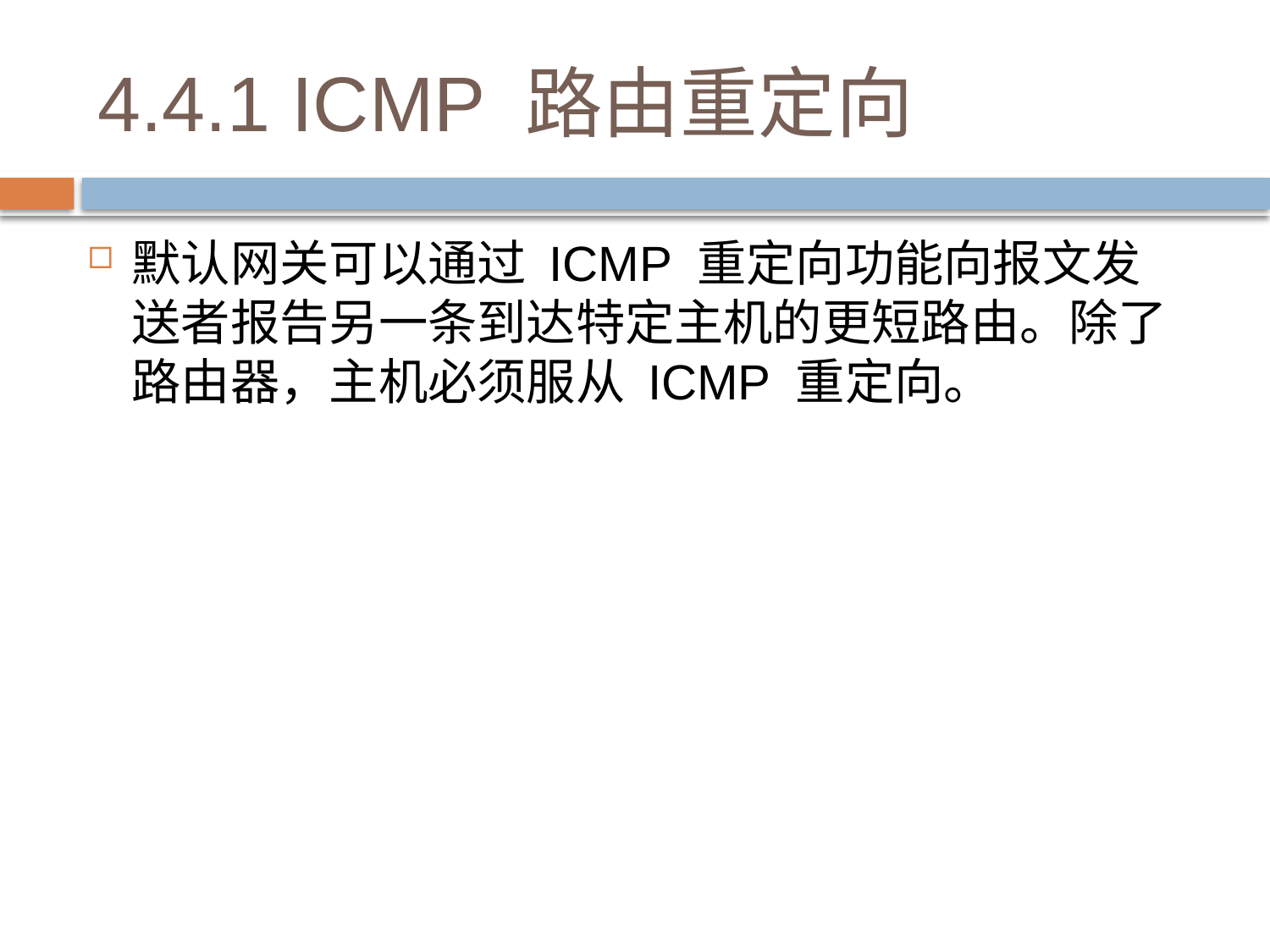

# 4.4.1 ICMP 路由重定向
默认网关可以通过 ICMP 重定向功能向报文发送者报告另一条到达特定主机的更短路由。除了路由器，主机必须服从 ICMP 重定向。